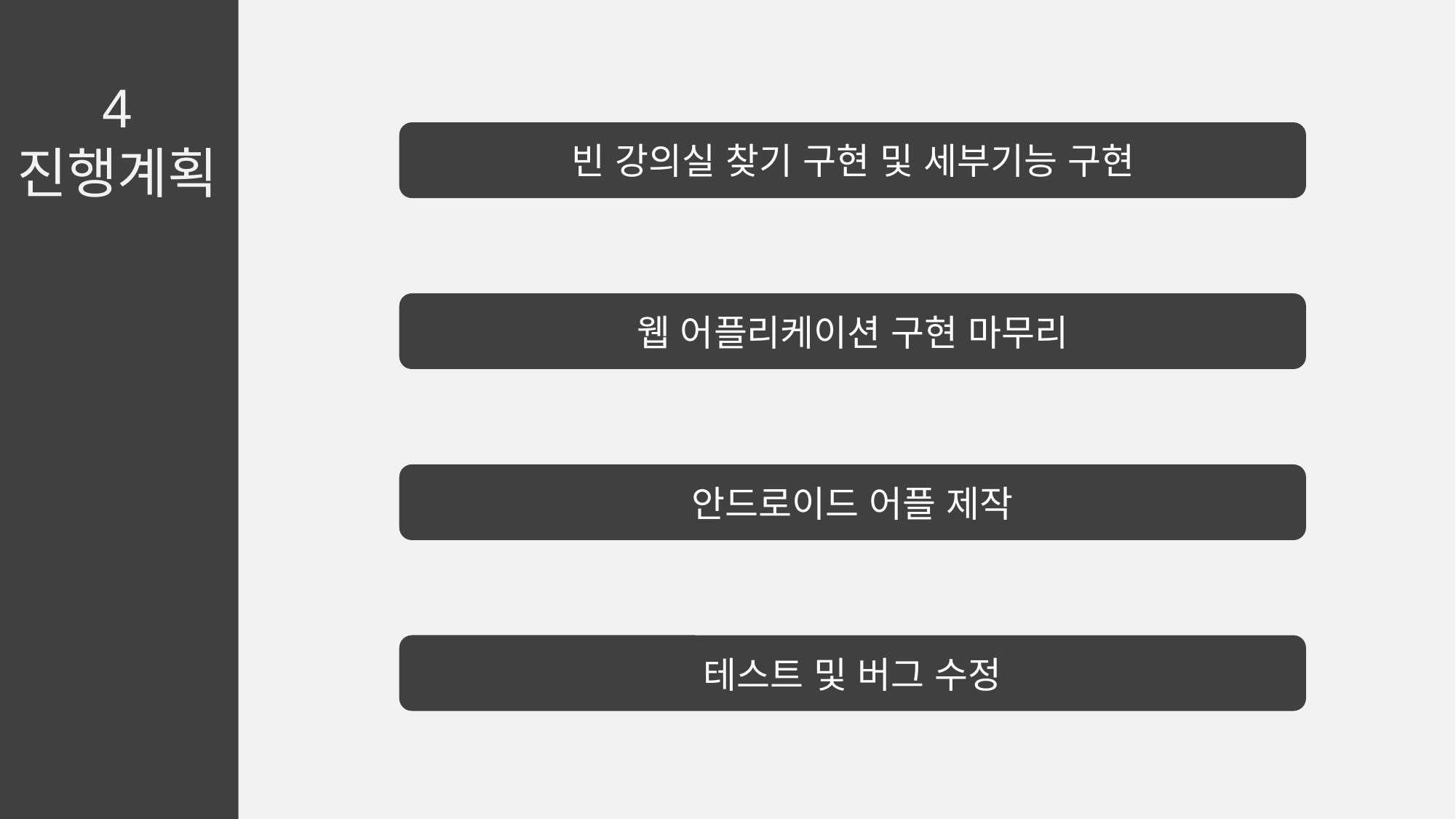

4
진행계획

빈 강의실 찾기 구현 및 세부기능 구현

웹 어플리케이션 구현 마무리

안드로이드 어플 제작

테스트 및 버그 수정